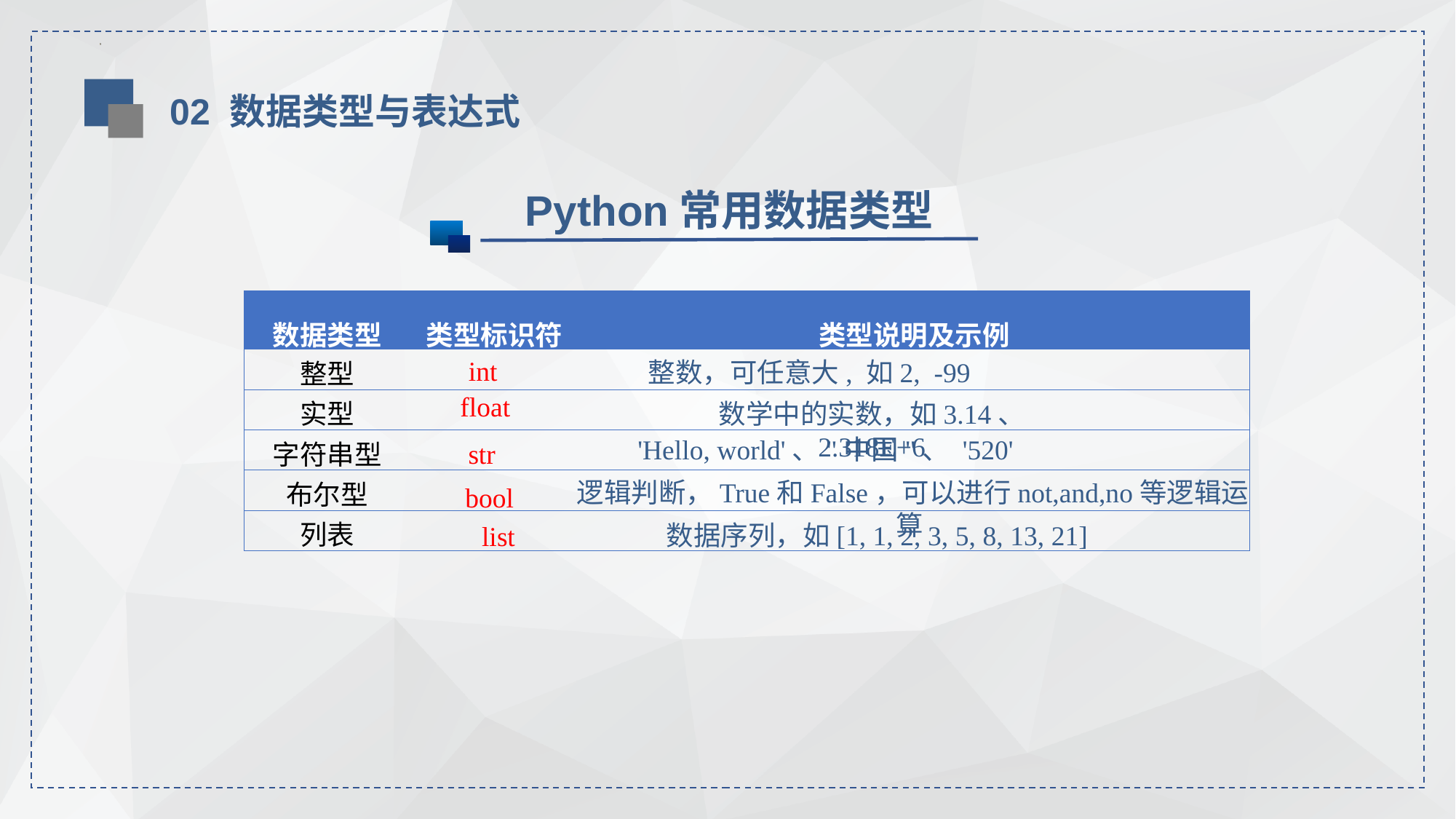

02 数据类型与表达式
Python常用数据类型

| 数据类型 | 类型标识符 | 类型说明及示例 |
| --- | --- | --- |
| 整型 |  |  |
| 实型 |  |  |
| 字符串型 |  |  |
| 布尔型 |  |  |
| 列表 |  |  |
int
整数，可任意大, 如2,  -99
float
数学中的实数，如3.14、 2.318E+6
'Hello, world'、"中国"、 '520'
str
逻辑判断，True和False，可以进行not,and,no等逻辑运算
bool
数据序列，如[1, 1, 2, 3, 5, 8, 13, 21]
list